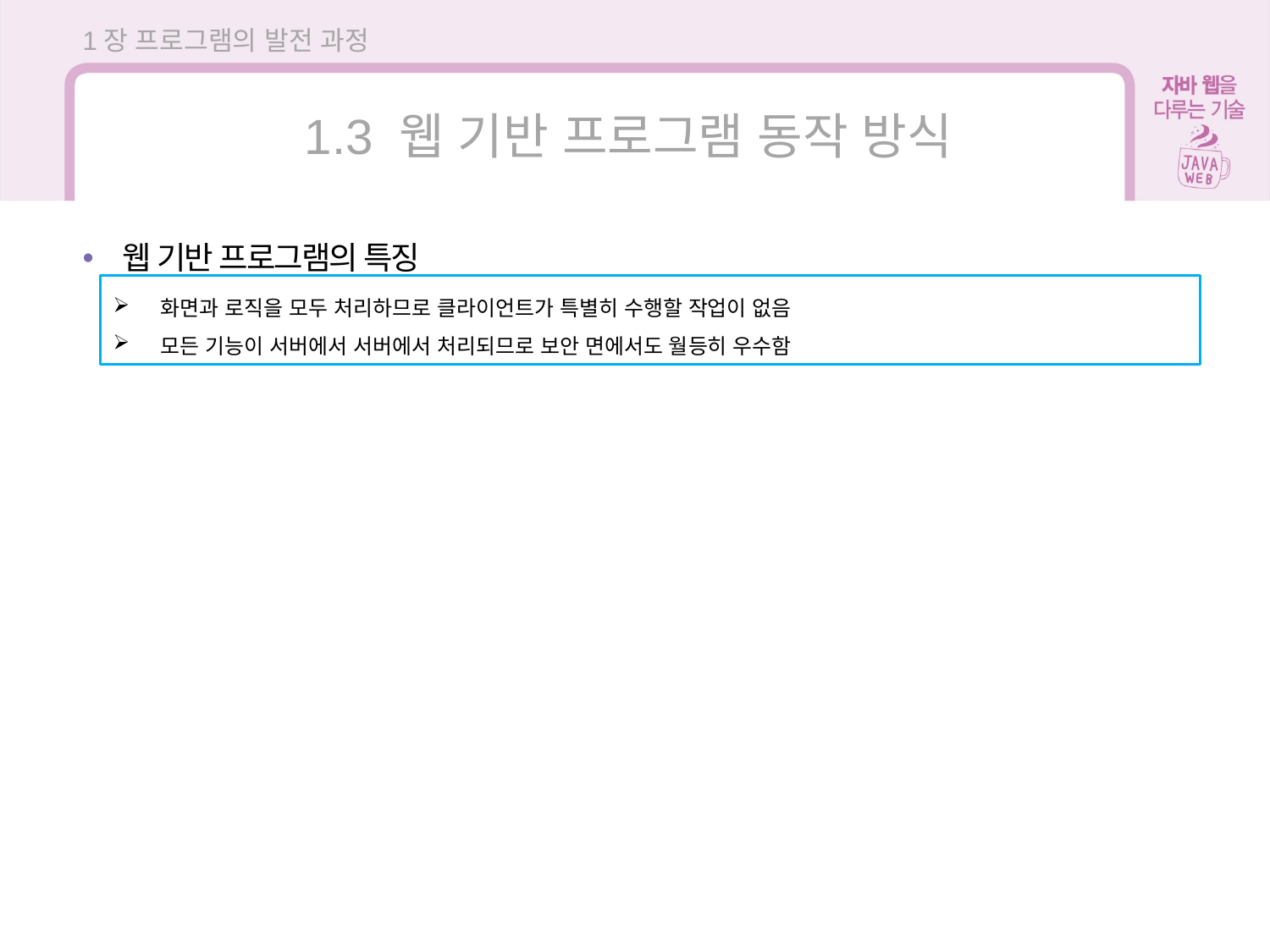

1장 프로그램의 발전 과정
1.3 웹 기반 프로그램 동작 방식
웹 기반 프로그램의 특징
화면과 로직을 모두 처리하므로 클라이언트가 특별히 수행할 작업이 없음
모든 기능이 서버에서 서버에서 처리되므로 보안 면에서도 월등히 우수함